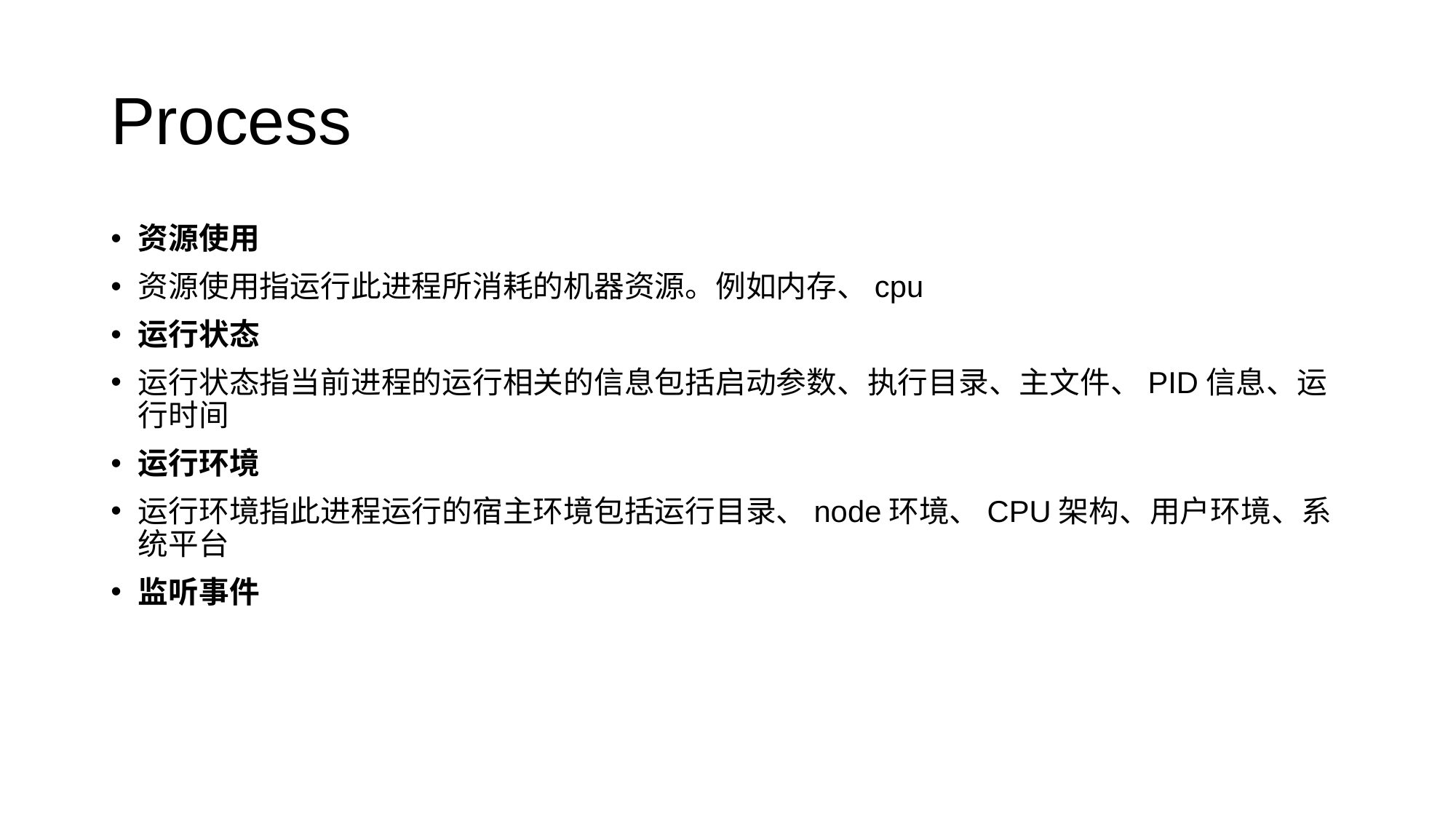

# Process
资源使用
资源使用指运行此进程所消耗的机器资源。例如内存、cpu
运行状态
运行状态指当前进程的运行相关的信息包括启动参数、执行目录、主文件、PID信息、运行时间
运行环境
运行环境指此进程运行的宿主环境包括运行目录、node环境、CPU架构、用户环境、系统平台
监听事件